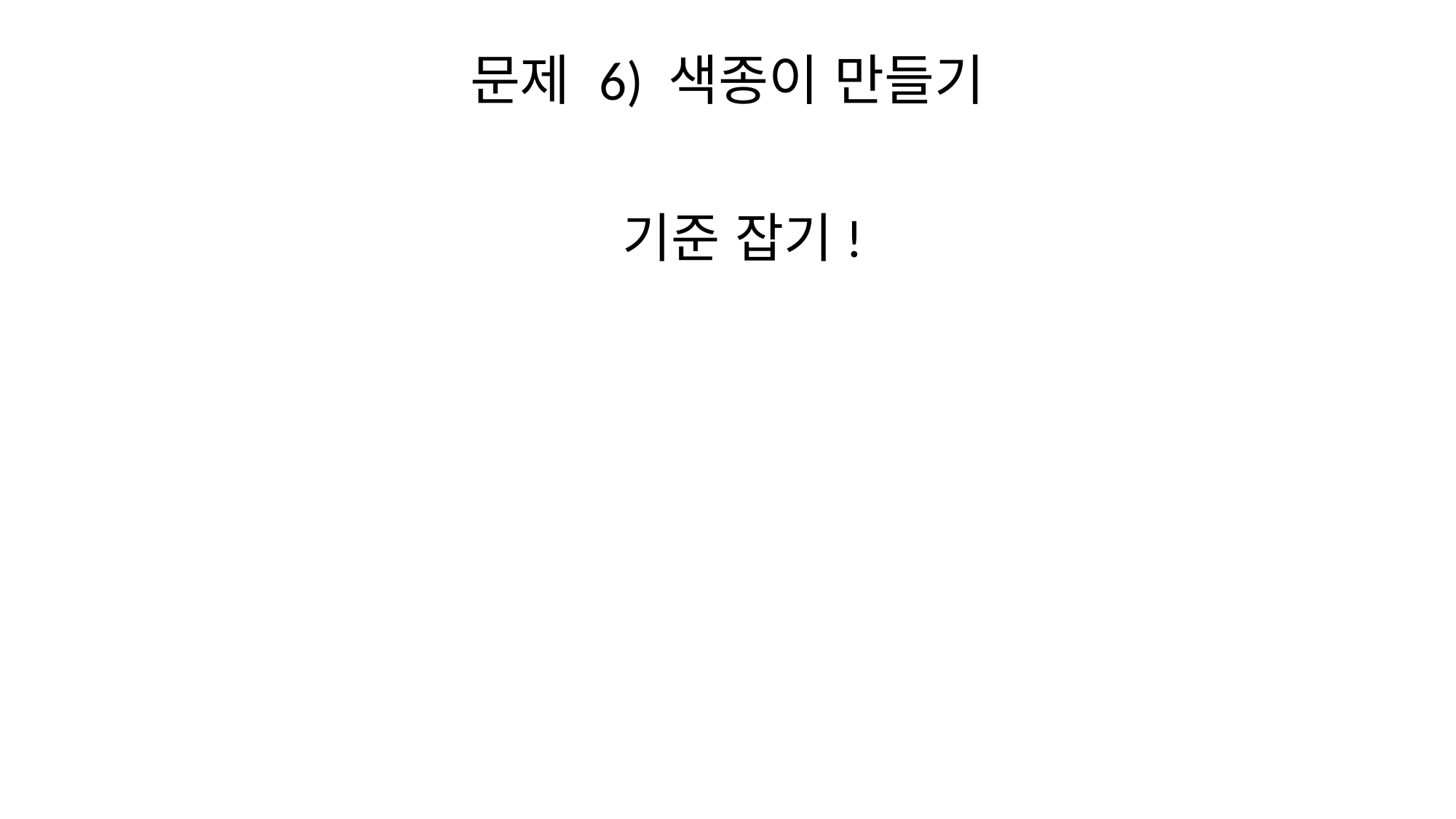

# 문제 6) 색종이 만들기
기준 잡기!